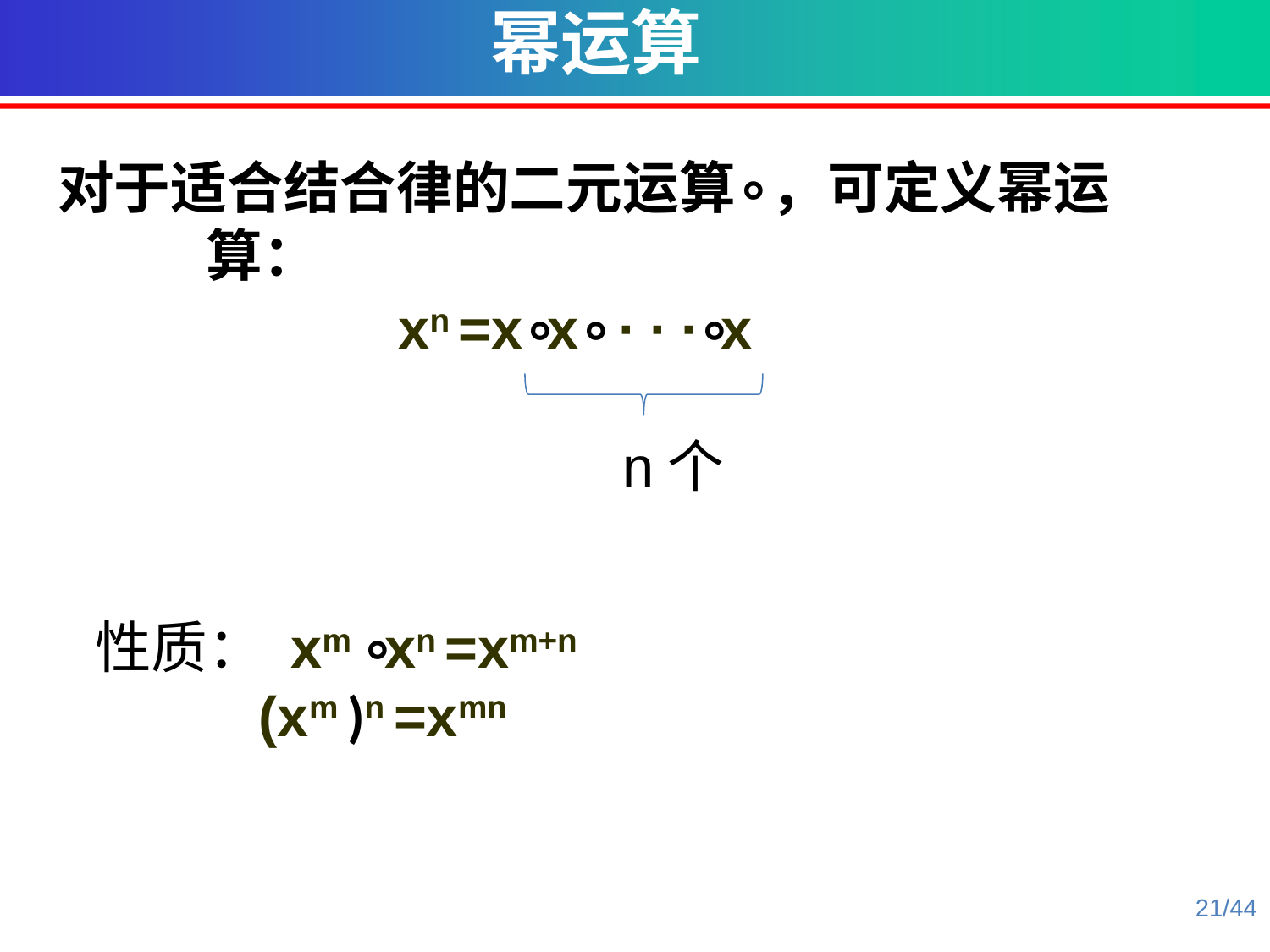

幂运算
对于适合结合律的二元运算∘，可定义幂运算：

xn =x∘x∘ ∙ ∙ ∙∘x
n个
性质： xm ∘xn =xm+n
                  (xm )n =xmn
21/44